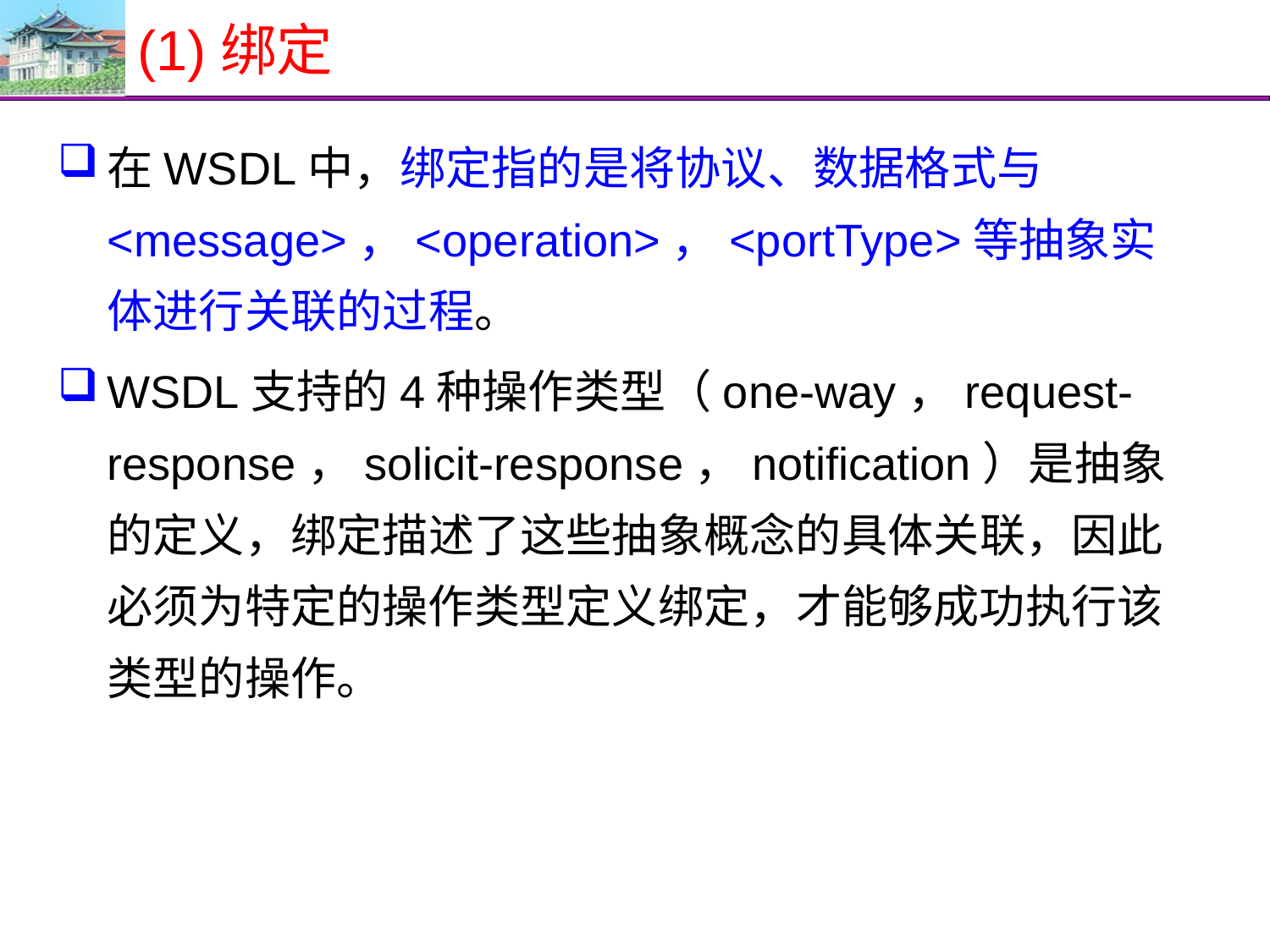

# (1)绑定
在WSDL中，绑定指的是将协议、数据格式与<message>，<operation>，<portType>等抽象实体进行关联的过程。
WSDL支持的4种操作类型（one-way，request-response，solicit-response，notification）是抽象的定义，绑定描述了这些抽象概念的具体关联，因此必须为特定的操作类型定义绑定，才能够成功执行该类型的操作。